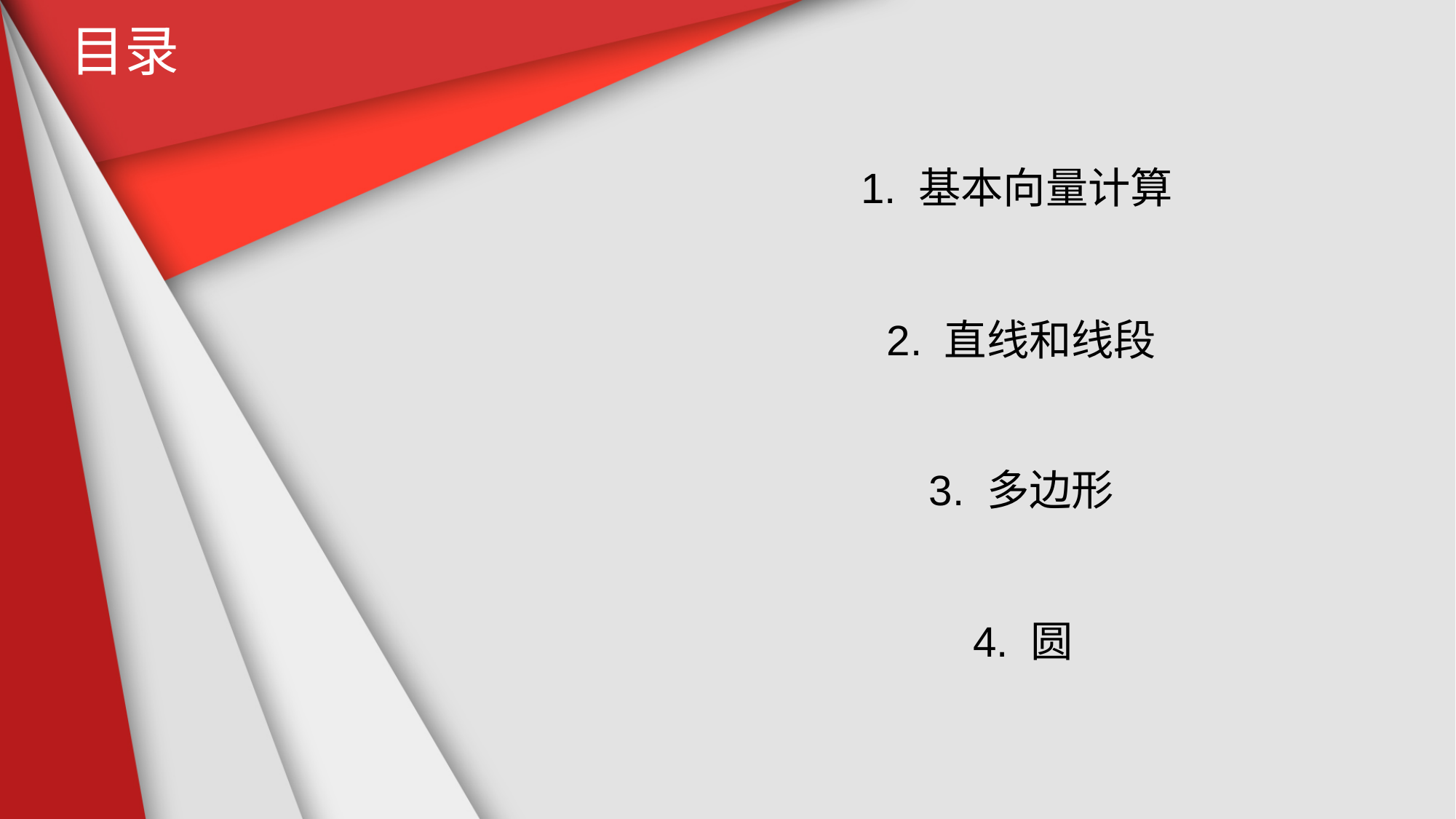

目录
1. 基本向量计算
2. 直线和线段
3. 多边形
4. 圆